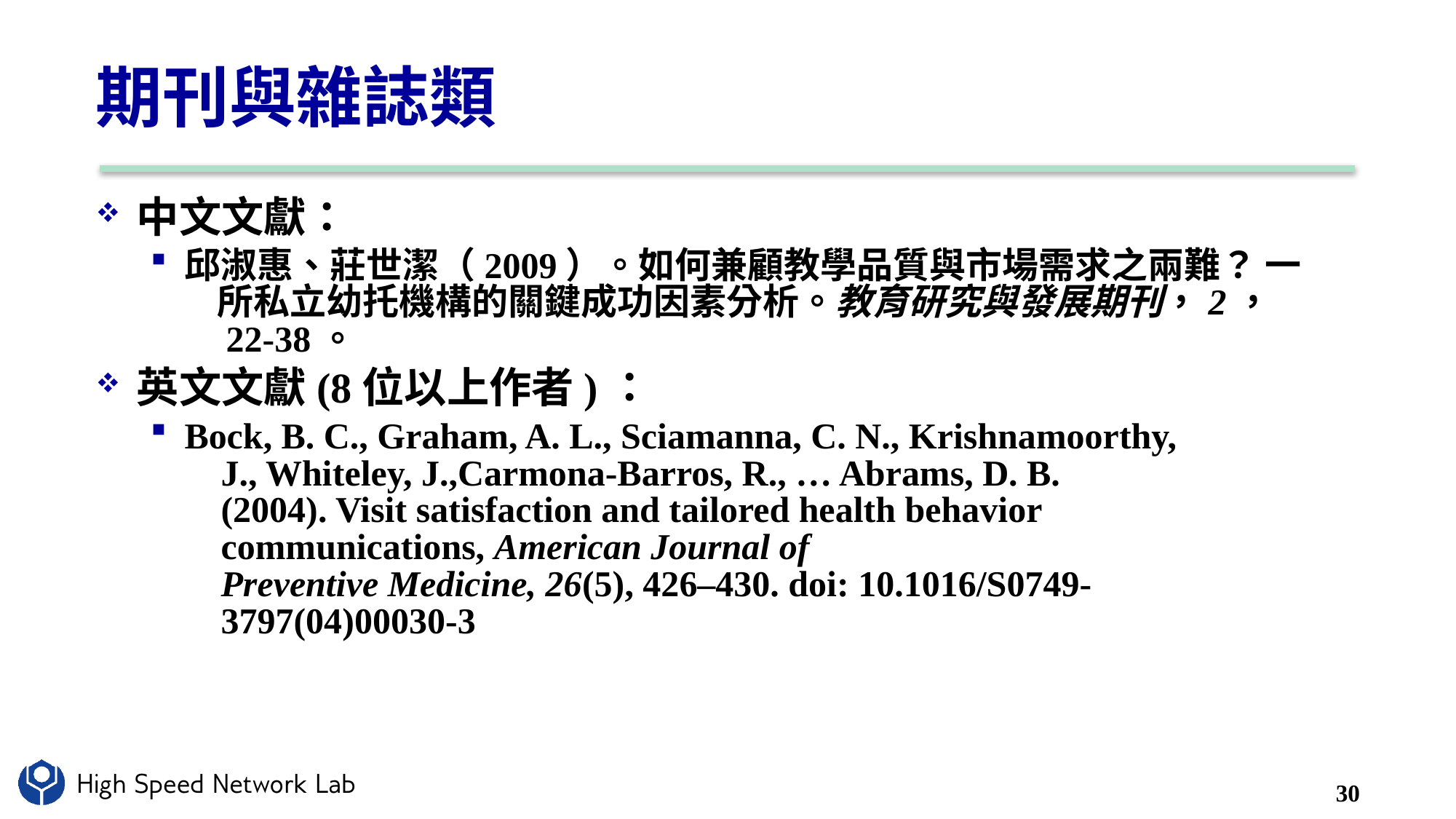

# 期刊與雜誌類
中文文獻：
邱淑惠、莊世潔（2009）。如何兼顧教學品質與市場需求之兩難？ 一
    所私立幼托機構的關鍵成功因素分析。教育研究與發展期刊，2，
    22-38。
英文文獻(8位以上作者)：
Bock, B. C., Graham, A. L., Sciamanna, C. N., Krishnamoorthy,
    J., Whiteley, J.,Carmona-Barros, R., … Abrams, D. B.
    (2004). Visit satisfaction and tailored health behavior
    communications, American Journal of
    Preventive Medicine, 26(5), 426–430. doi: 10.1016/S0749-
    3797(04)00030-3
30